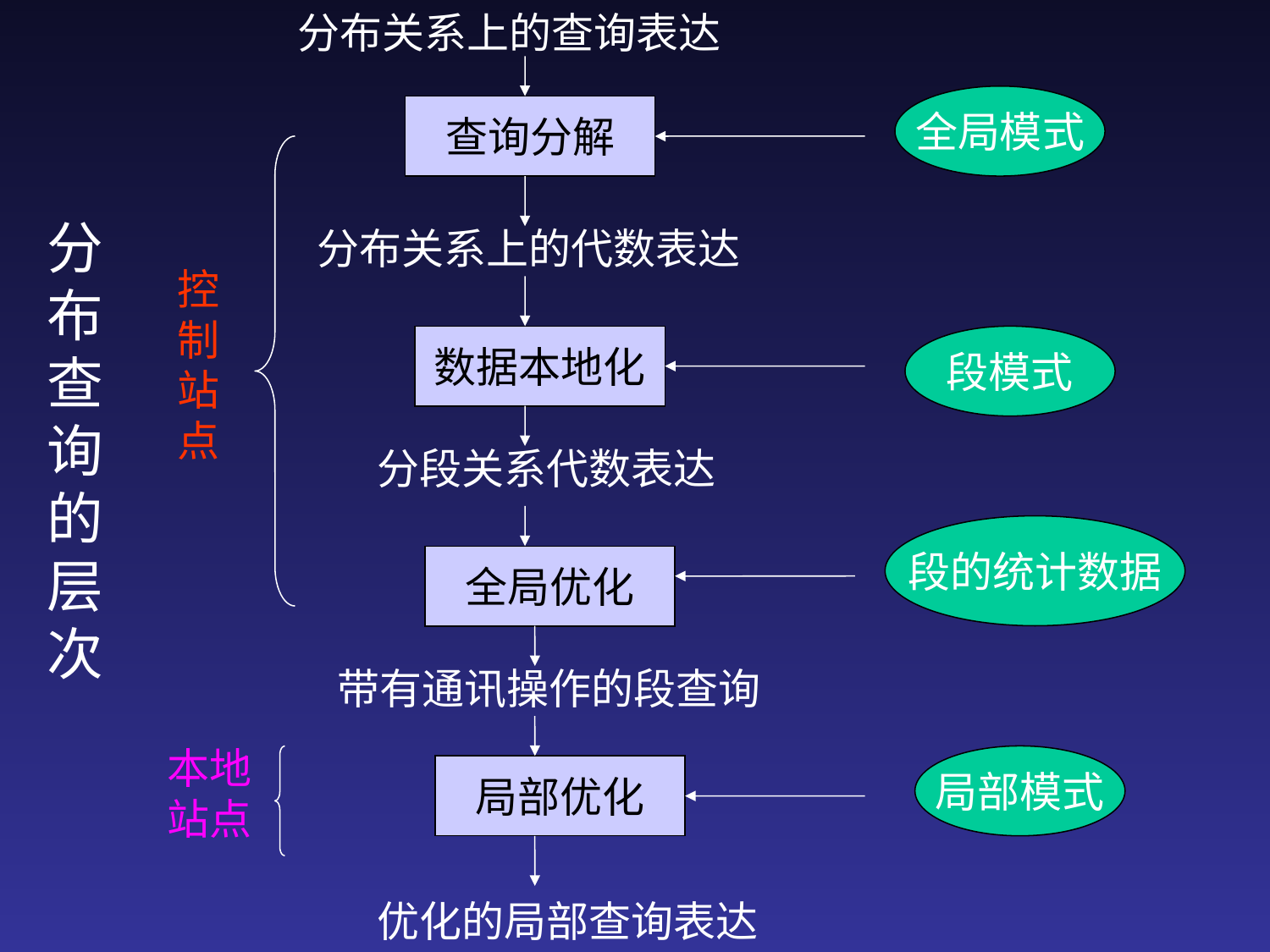

分布关系上的查询表达

全局模式
查询分解

分布查询的层次
分布关系上的代数表达
控制站点

数据本地化
段模式

分段关系代数表达

段的统计数据
全局优化

带有通讯操作的段查询

本地站点

局部模式
局部优化

优化的局部查询表达